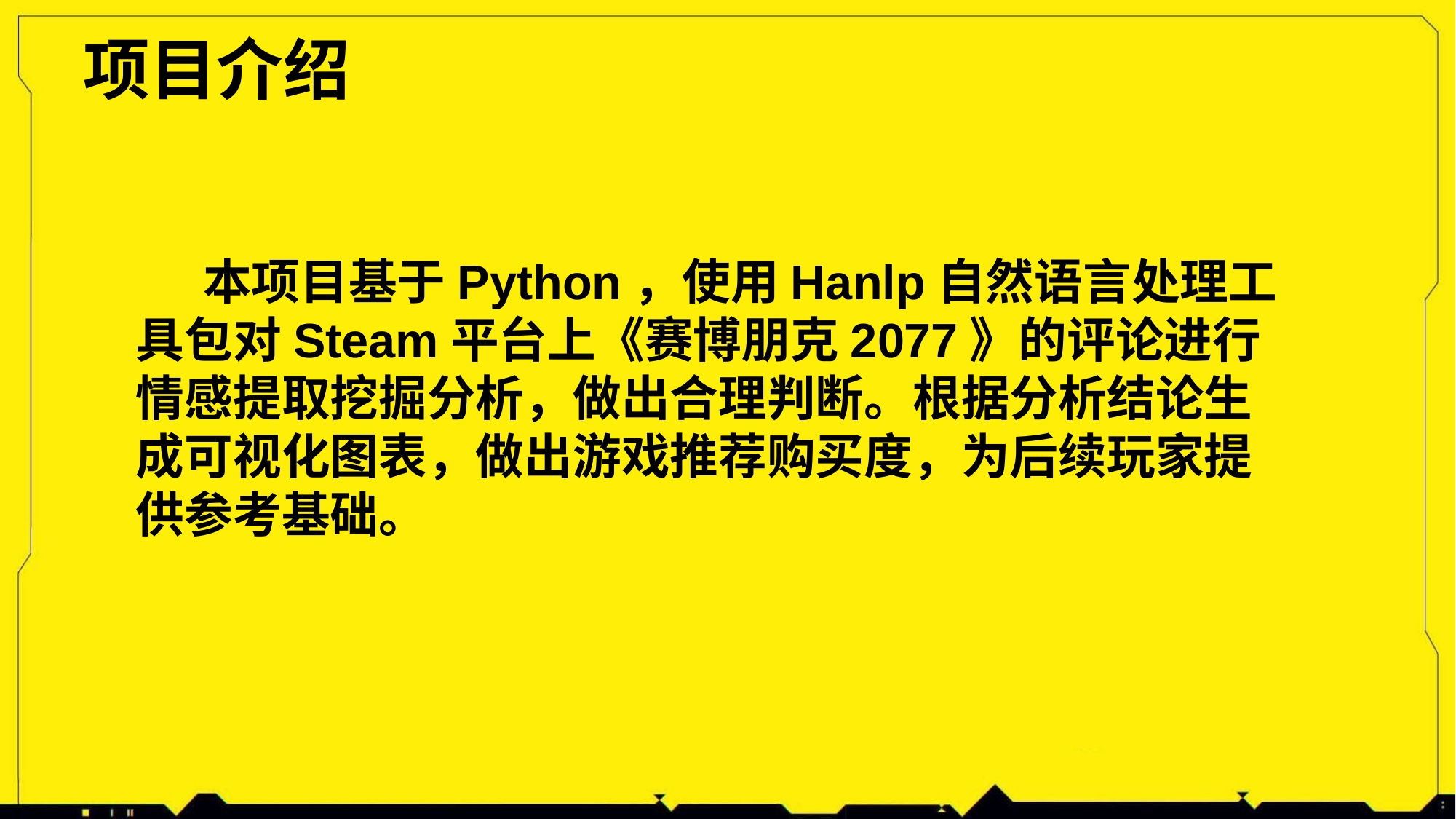

项目介绍
     本项目基于Python，使用Hanlp自然语言处理工具包对Steam平台上《赛博朋克2077》的评论进行情感提取挖掘分析，做出合理判断。根据分析结论生成可视化图表，做出游戏推荐购买度，为后续玩家提供参考基础。